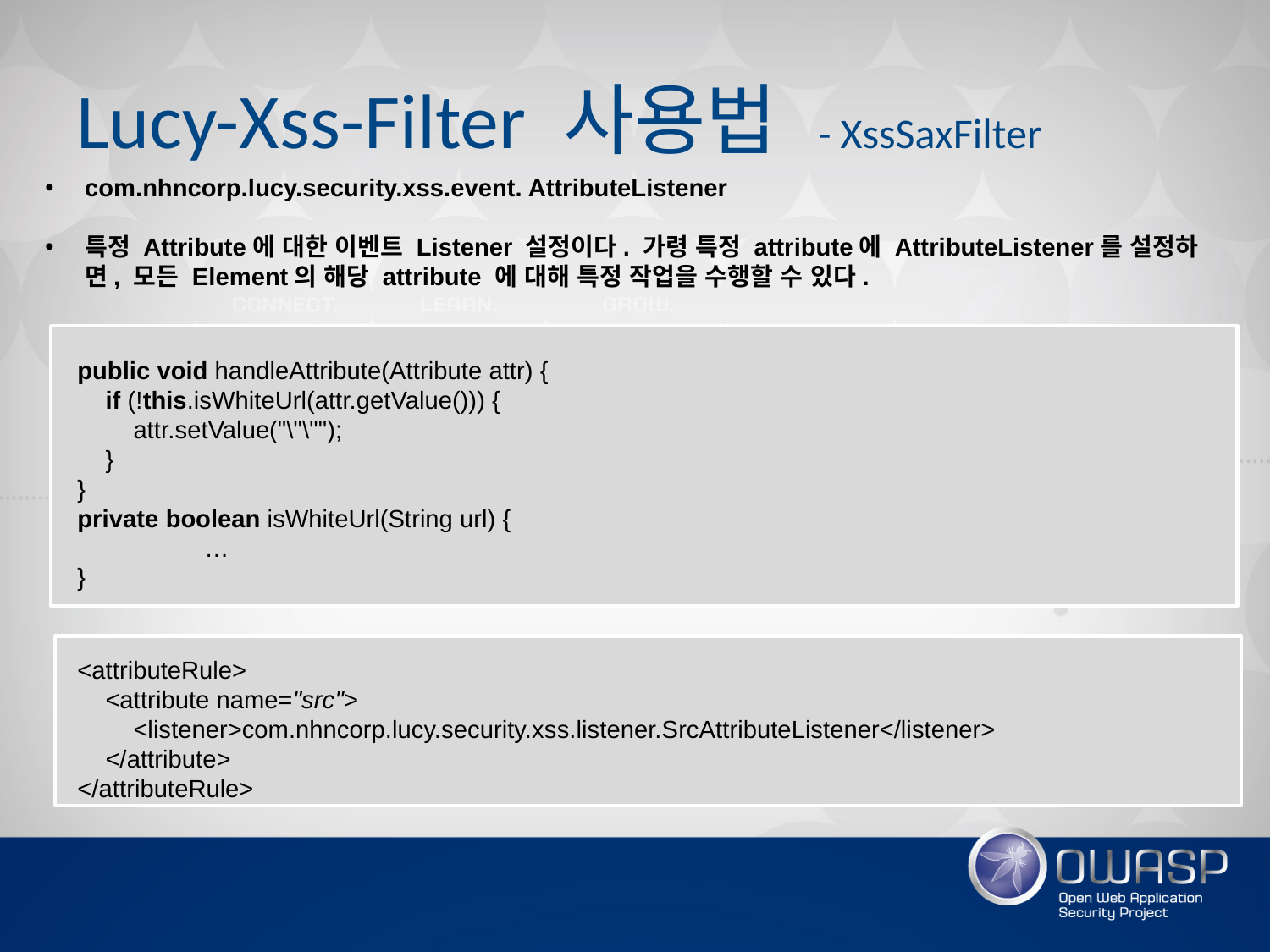

# Lucy-Xss-Filter 사용법 - XssSaxFilter
com.nhncorp.lucy.security.xss.event. AttributeListener

특정 Attribute에 대한 이벤트 Listener 설정이다. 가령 특정 attribute에 AttributeListener를 설정하면, 모든 Element의 해당 attribute 에 대해 특정 작업을 수행할 수 있다.

public void handleAttribute(Attribute attr) {
    if (!this.isWhiteUrl(attr.getValue())) {
        attr.setValue("\"\"");
    }
}
private boolean isWhiteUrl(String url) {
	…
}

<attributeRule>
    <attribute name="src">
        <listener>com.nhncorp.lucy.security.xss.listener.SrcAttributeListener</listener>
    </attribute>
</attributeRule>